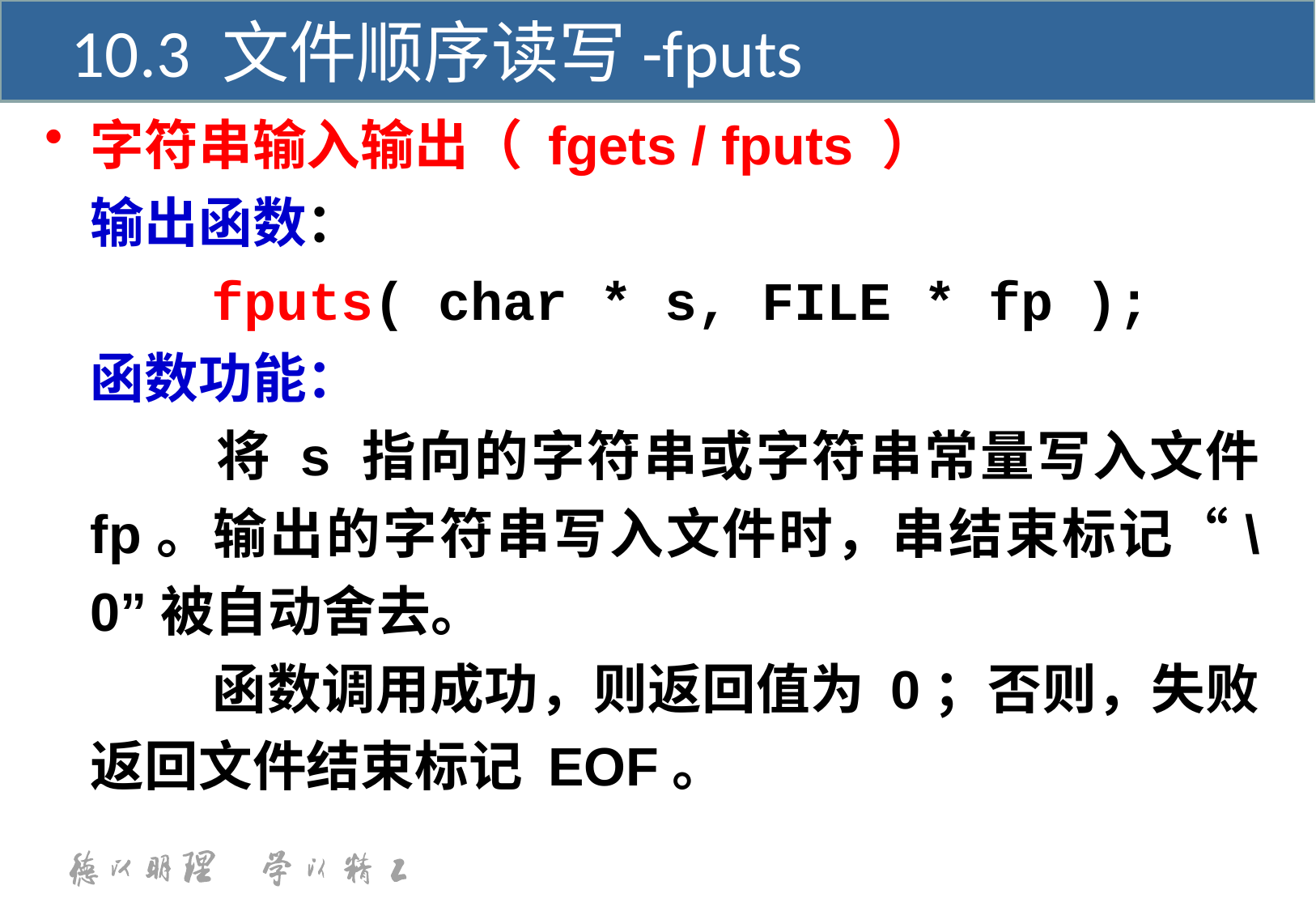

10.3 文件顺序读写-fputs
字符串输入输出（ fgets / fputs ）
	输出函数：
		fputs( char * s, FILE * fp );
	函数功能：
		将 s 指向的字符串或字符串常量写入文件 fp。输出的字符串写入文件时，串结束标记“\0”被自动舍去。
		函数调用成功，则返回值为 0；否则，失败返回文件结束标记 EOF。